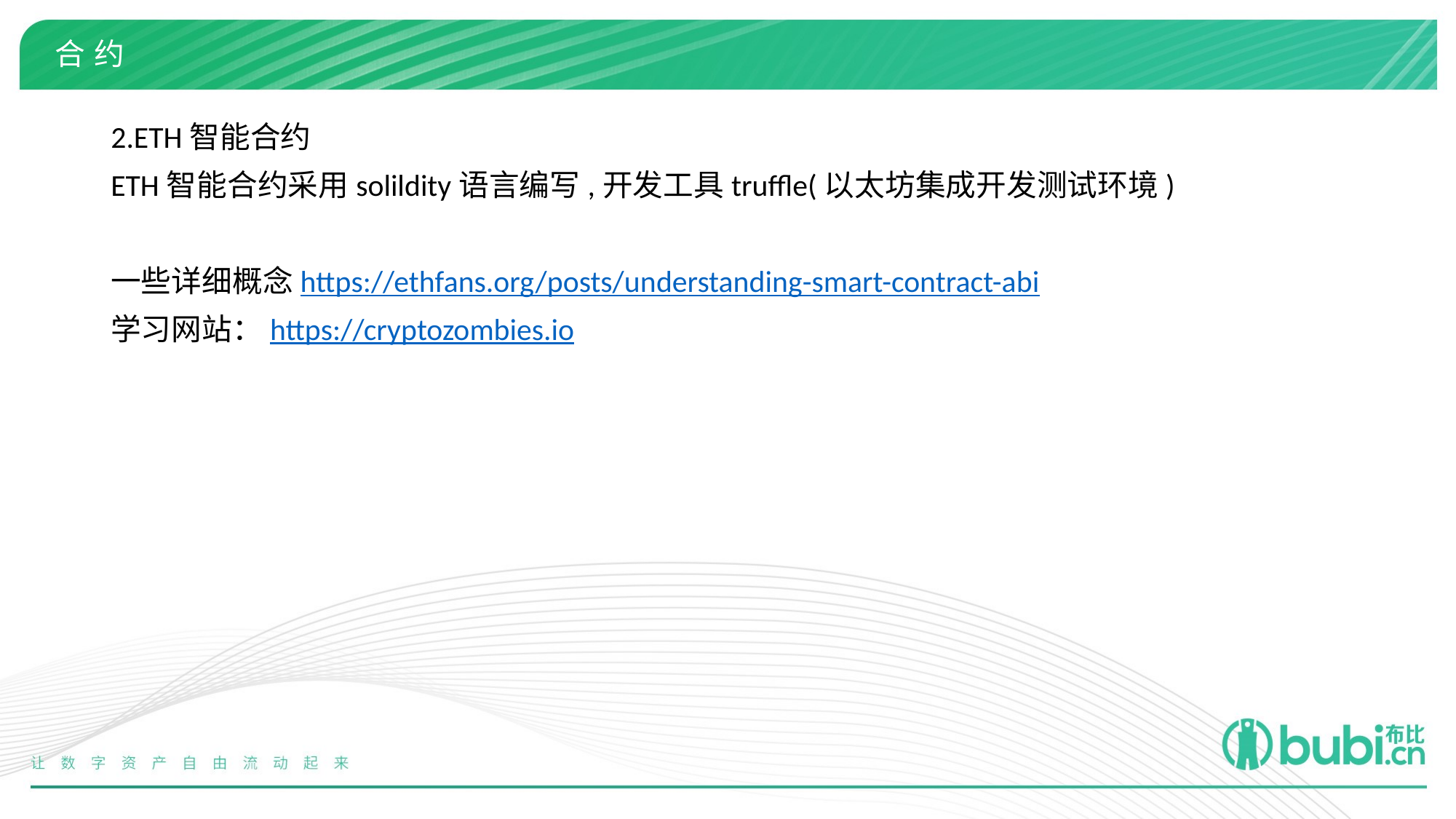

# 合约
2.ETH智能合约
ETH智能合约采用solildity语言编写,开发工具truffle(以太坊集成开发测试环境)

一些详细概念https://ethfans.org/posts/understanding-smart-contract-abi
学习网站：https://cryptozombies.io